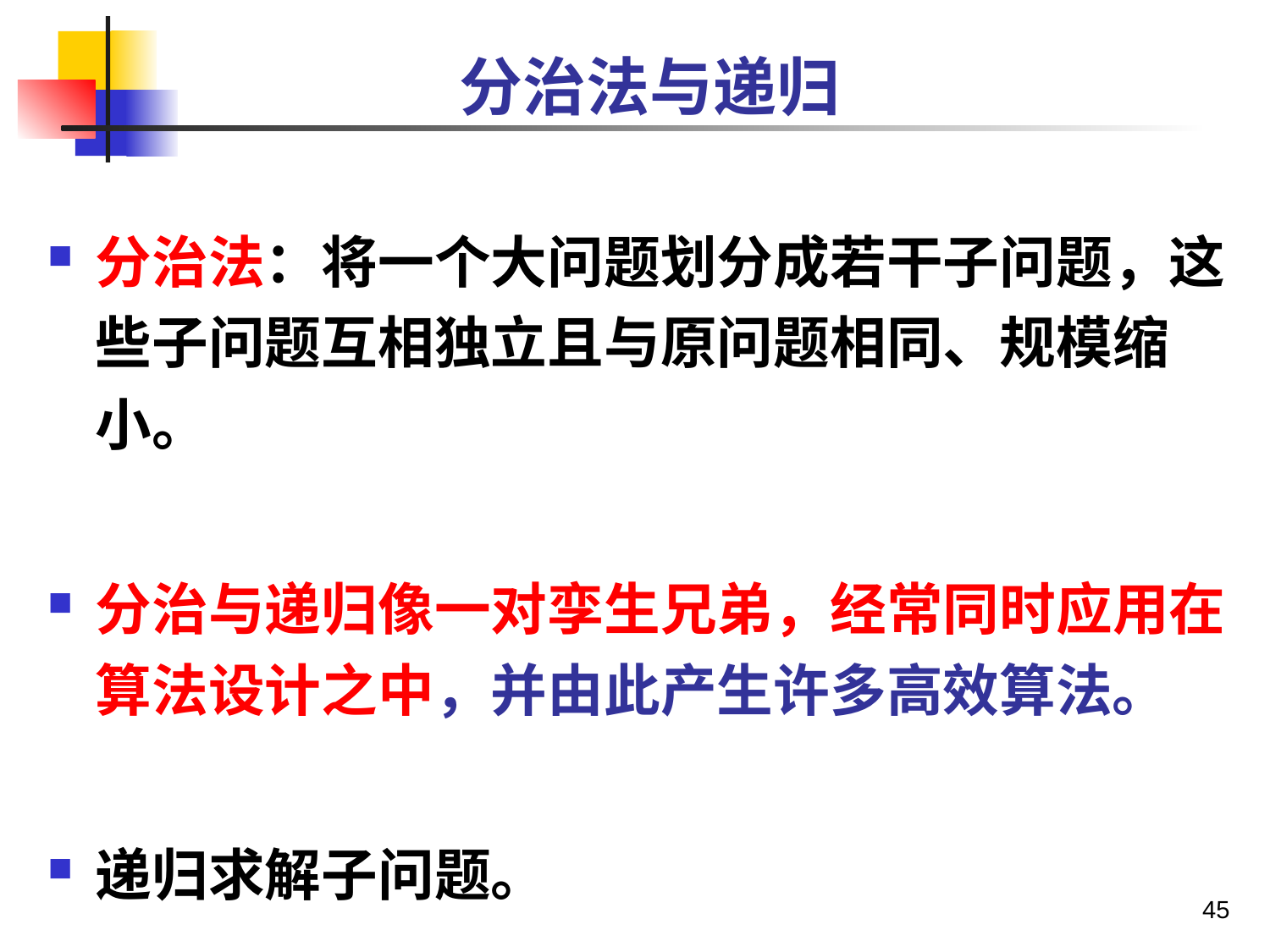

# 分治法与递归
分治法：将一个大问题划分成若干子问题，这些子问题互相独立且与原问题相同、规模缩小。

分治与递归像一对孪生兄弟，经常同时应用在算法设计之中，并由此产生许多高效算法。

递归求解子问题。
45